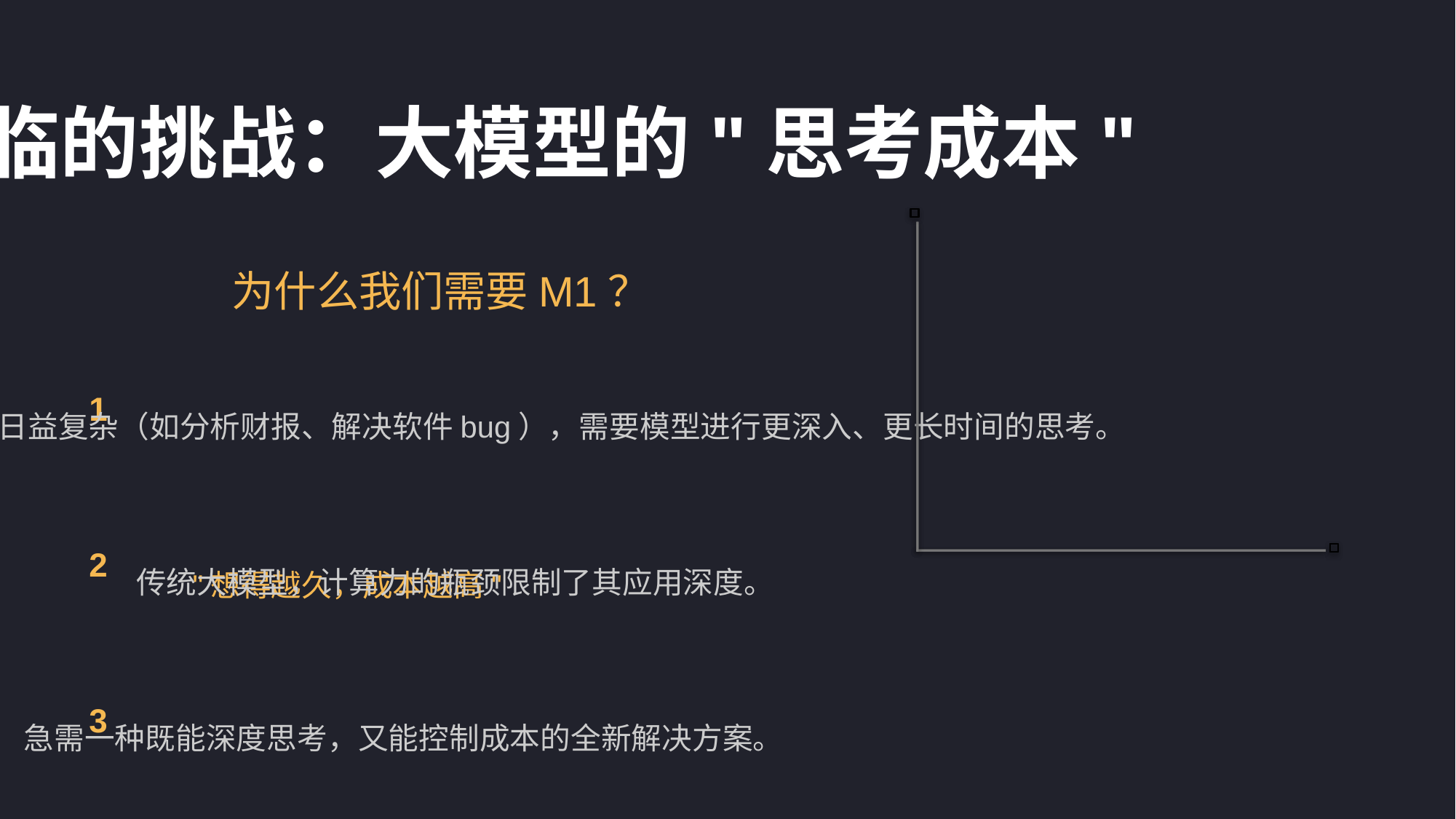

我们面临的挑战：大模型的"思考成本"

为什么我们需要M1？
1
现实世界的任务日益复杂（如分析财报、解决软件bug），需要模型进行更深入、更长时间的思考。
2
传统大模型，计算力的瓶颈限制了其应用深度。
"想得越久，成本越高"

3
急需一种既能深度思考，又能控制成本的全新解决方案。